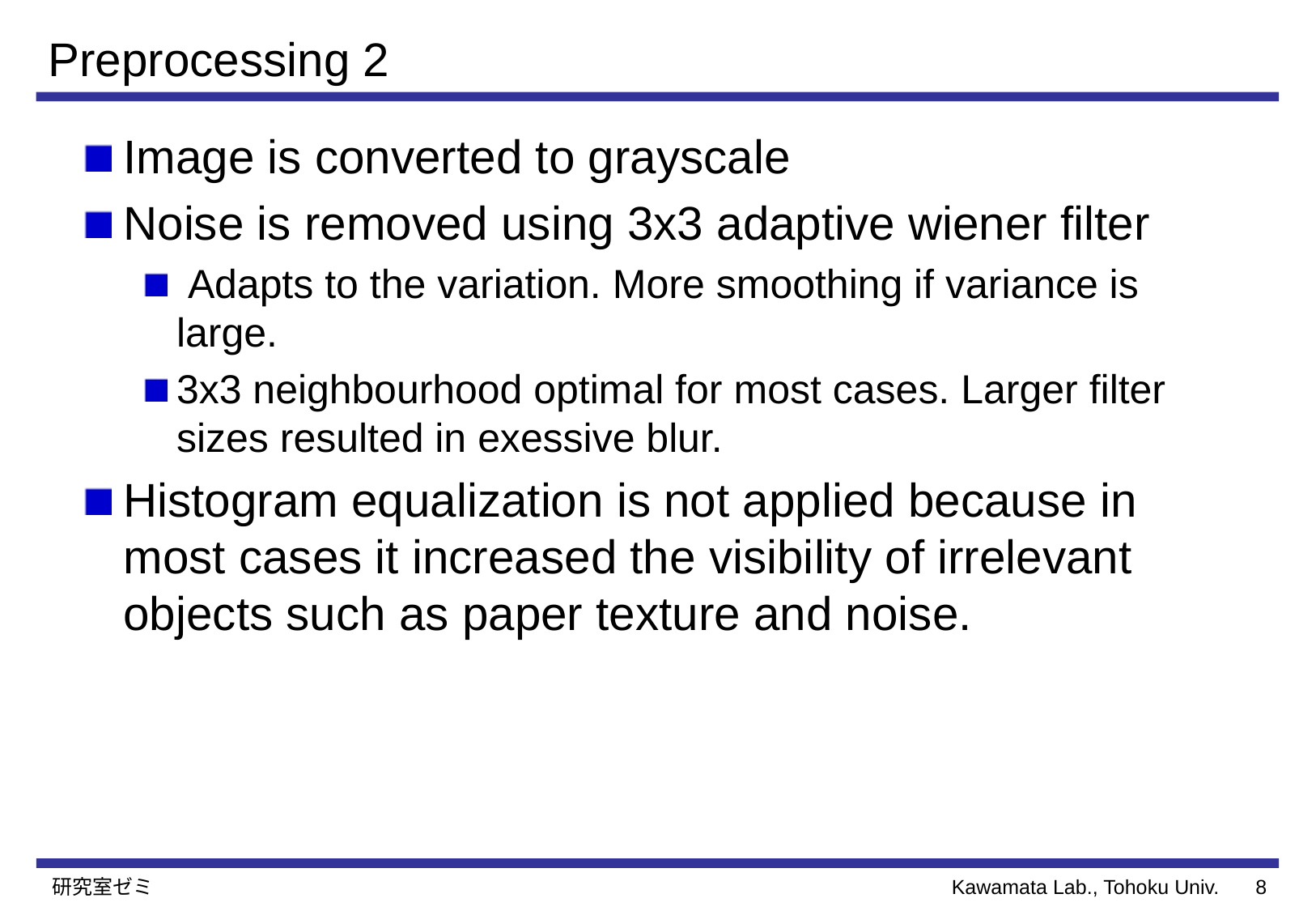

# Preprocessing 2
Image is converted to grayscale
Noise is removed using 3x3 adaptive wiener filter
 Adapts to the variation. More smoothing if variance is large.
3x3 neighbourhood optimal for most cases. Larger filter sizes resulted in exessive blur.
Histogram equalization is not applied because in most cases it increased the visibility of irrelevant objects such as paper texture and noise.

研究室ゼミ
8